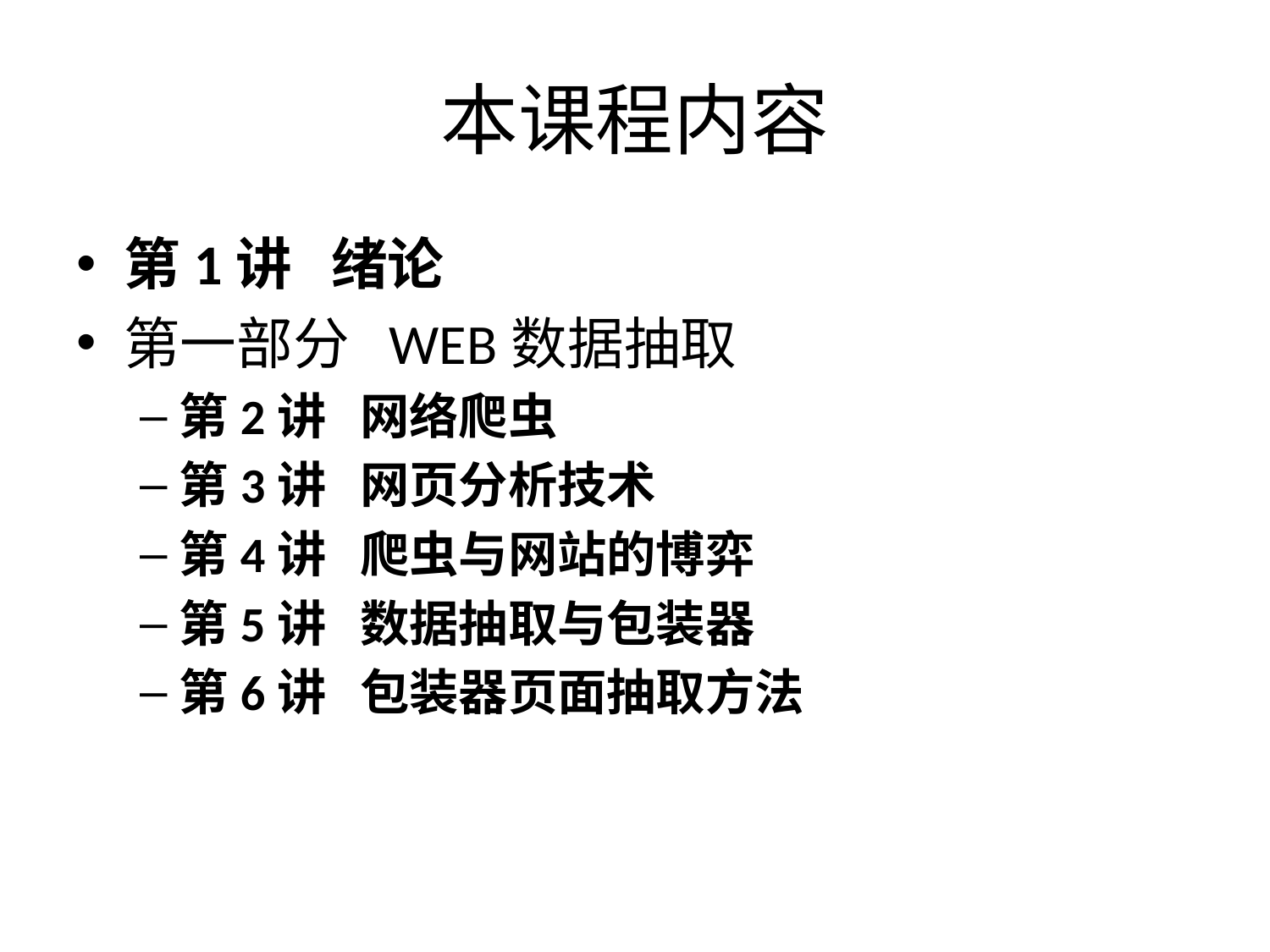

# 本课程内容
第1讲   绪论
第一部分  WEB数据抽取
第2讲   网络爬虫
第3讲   网页分析技术
第4讲   爬虫与网站的博弈
第5讲   数据抽取与包装器
第6讲   包装器页面抽取方法